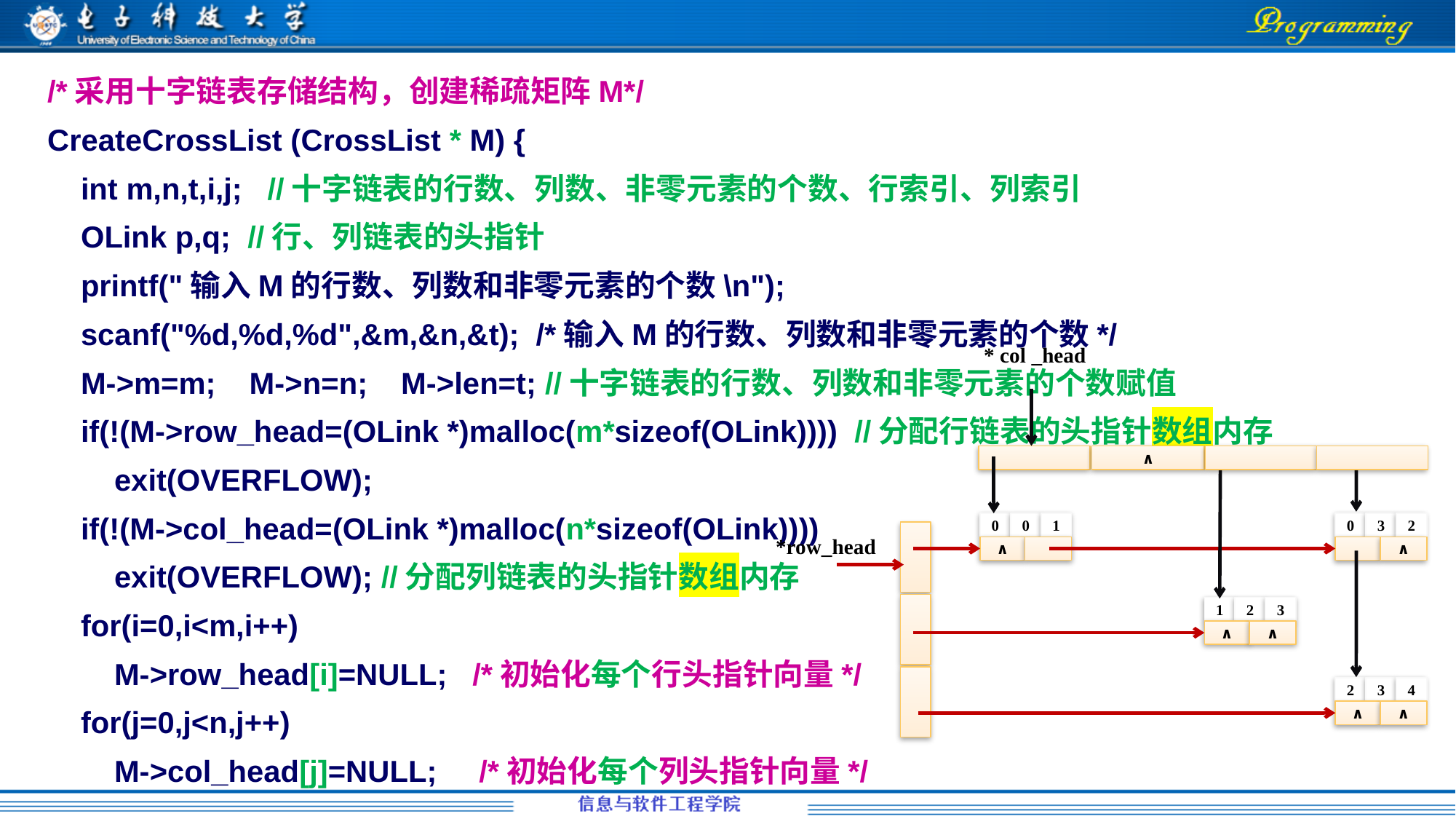

/*采用十字链表存储结构，创建稀疏矩阵M*/
CreateCrossList (CrossList * M) {
    int m,n,t,i,j;   //十字链表的行数、列数、非零元素的个数、行索引、列索引
    OLink p,q;  //行、列链表的头指针
    printf("输入M的行数、列数和非零元素的个数\n");
    scanf("%d,%d,%d",&m,&n,&t);  /*输入M的行数、列数和非零元素的个数*/
    M->m=m;    M->n=n;    M->len=t; //十字链表的行数、列数和非零元素的个数赋值
    if(!(M->row_head=(OLink *)malloc(m*sizeof(OLink))))  //分配行链表的头指针数组内存
        exit(OVERFLOW);
    if(!(M->col_head=(OLink *)malloc(n*sizeof(OLink))))
        exit(OVERFLOW); //分配列链表的头指针数组内存
    for(i=0,i<m,i++)
        M->row_head[i]=NULL;   /*初始化每个行头指针向量*/
    for(j=0,j<n,j++)
        M->col_head[j]=NULL;     /*初始化每个列头指针向量*/
* col _head

∧

0
0
1
∧

0
3
2

∧

1
2
3
∧
∧

2
3
4
∧
∧
*row_head